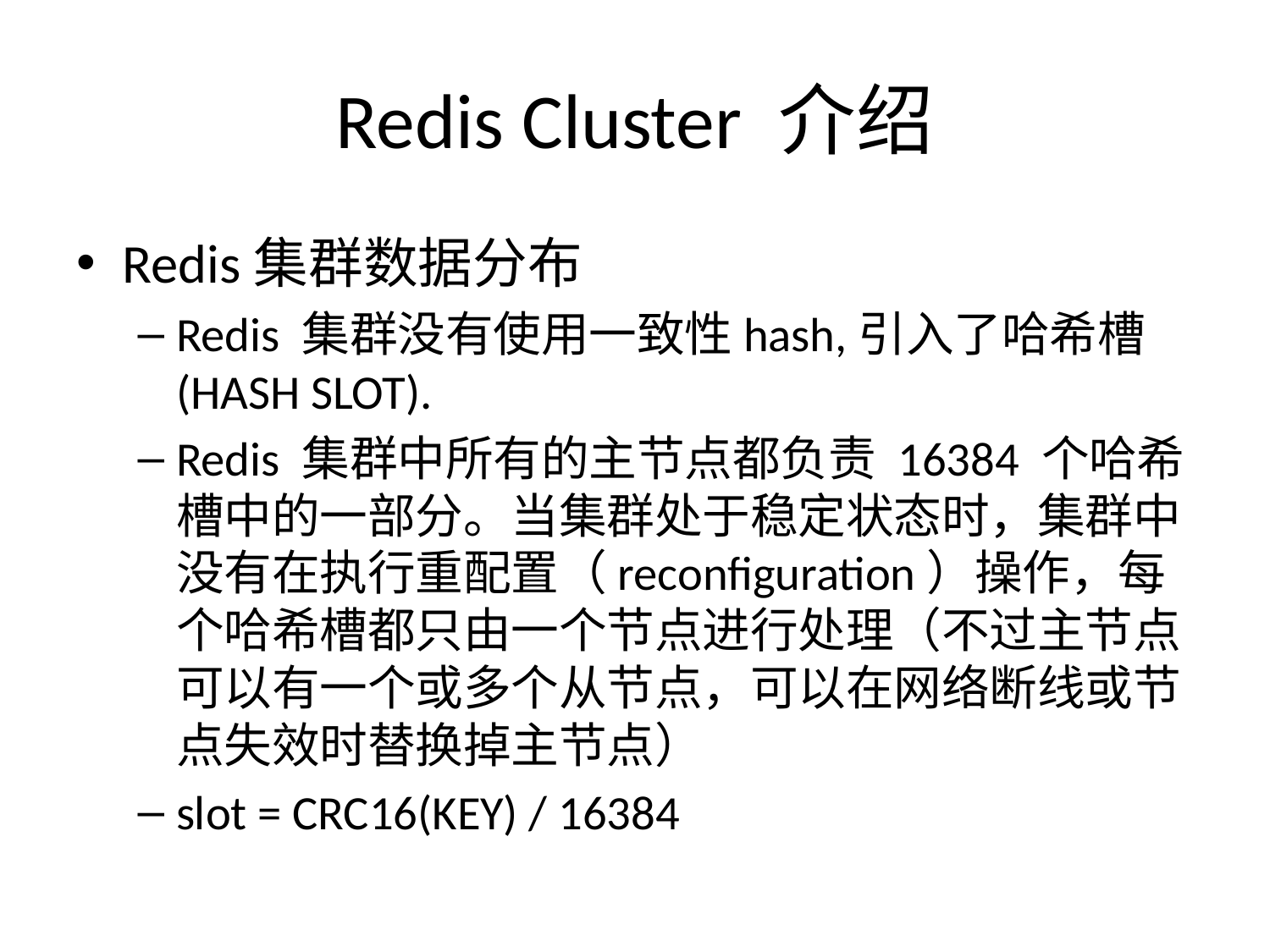

# Redis Cluster 介绍
Redis集群数据分布
Redis 集群没有使用一致性hash,引入了哈希槽(HASH SLOT).
Redis 集群中所有的主节点都负责 16384 个哈希槽中的一部分。当集群处于稳定状态时，集群中没有在执行重配置（reconfiguration）操作，每个哈希槽都只由一个节点进行处理（不过主节点可以有一个或多个从节点，可以在网络断线或节点失效时替换掉主节点）
slot = CRC16(KEY) / 16384